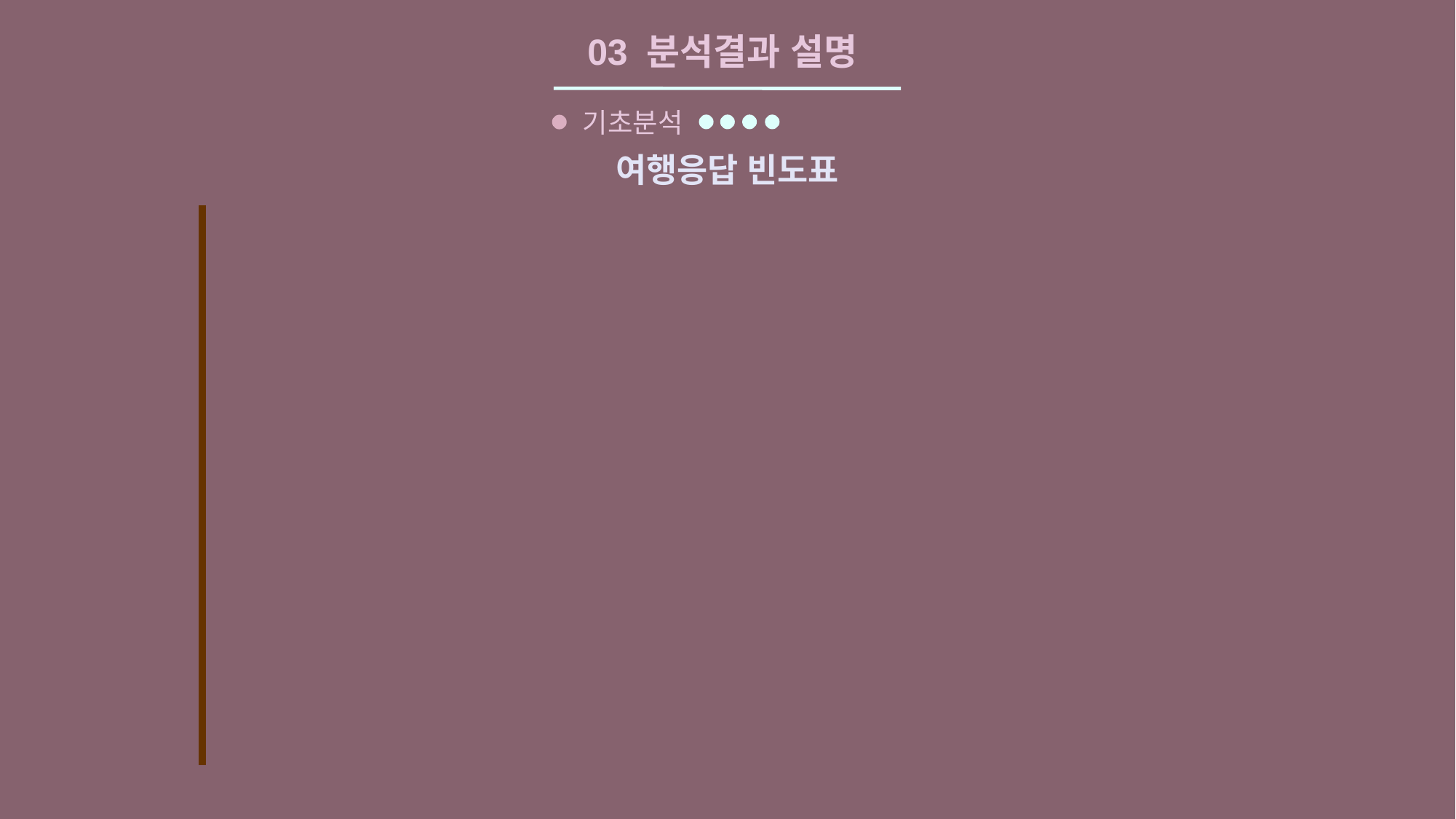

03 분석결과 설명
기초분석

여행응답 빈도표

| 구분 |  | 빈도 | 퍼센트(83%) |
| --- | --- | --- | --- |
| 거주형태 | 기숙사 | 22 | 26.5 |
|  | 기타 | 1 | 1.2 |
|  | 단독 주택 | 1 | 1.2 |
|  | 아파트 | 33 | 39.8 |
|  | 원룸, 오피스텔 | 26 | 31.3 |
| 기숙사형태 | 웅비관 | 10 | 12.0 |
|  | 자유관 | 2 | 2.4 |
|  | 진리관 | 11 | 31.3 |
|  |  |  |  |
| 구분 |  | 빈도 | 퍼센트(83%) |
| --- | --- | --- | --- |
| 관광유무 | 있음 | 45 | 54.2 |
|  | 없음 | 38 | 45.8 |
| 여행 만족도 | 2 | 1 | 1.2 |
|  | 3 | 1 | 1.2 |
|  | 4 | 19 | 22.9 |
|  | 5 | 19 | 22.9 |
| 코로나관련여부 | 1 | 4 | 4.8 |
|  | 2 | 7 | 8.4 |
|  | 3 | 5 | 6.0 |
|  | 4 | 20 | 24.1 |
|  | 5 | 13 | 15.7 |